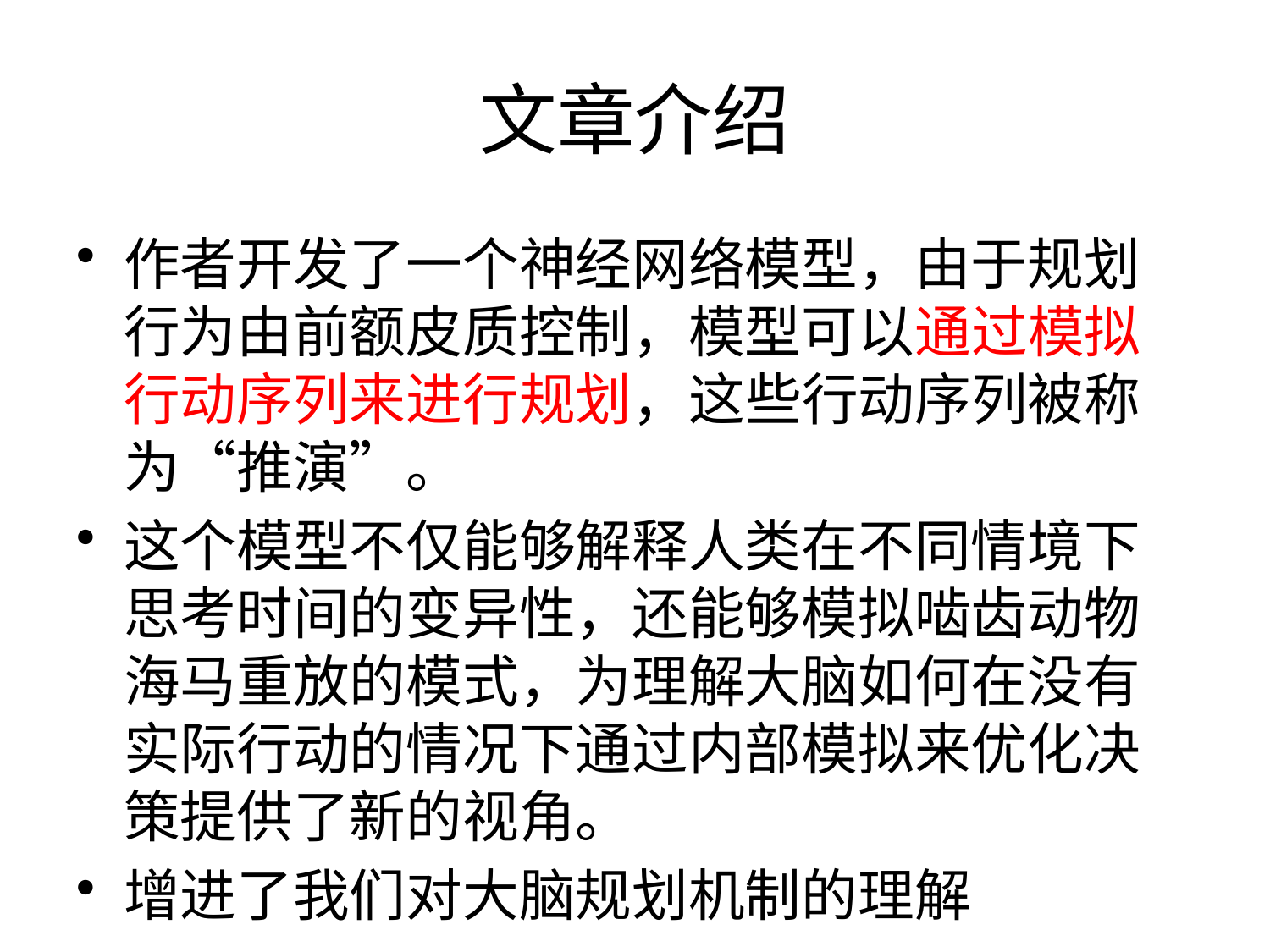

# 文章介绍
作者开发了一个神经网络模型，由于规划行为由前额皮质控制，模型可以通过模拟行动序列来进行规划，这些行动序列被称为“推演”。
这个模型不仅能够解释人类在不同情境下思考时间的变异性，还能够模拟啮齿动物海马重放的模式，为理解大脑如何在没有实际行动的情况下通过内部模拟来优化决策提供了新的视角。
增进了我们对大脑规划机制的理解